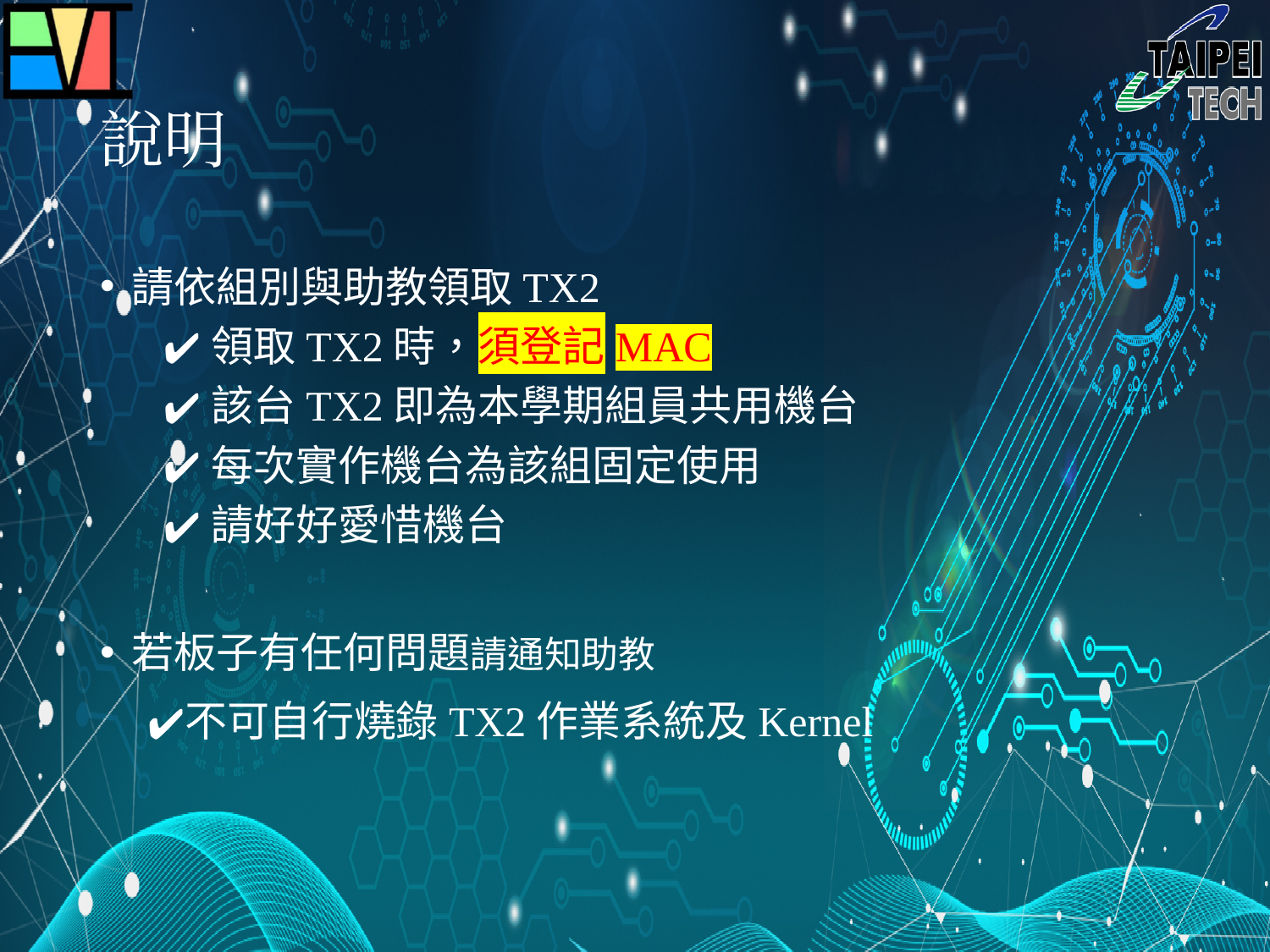

# 說明
請依組別與助教領取TX2
領取TX2時，須登記MAC
該台TX2即為本學期組員共用機台
每次實作機台為該組固定使用
請好好愛惜機台

若板子有任何問題請通知助教
不可自行燒錄TX2作業系統及Kernel

4